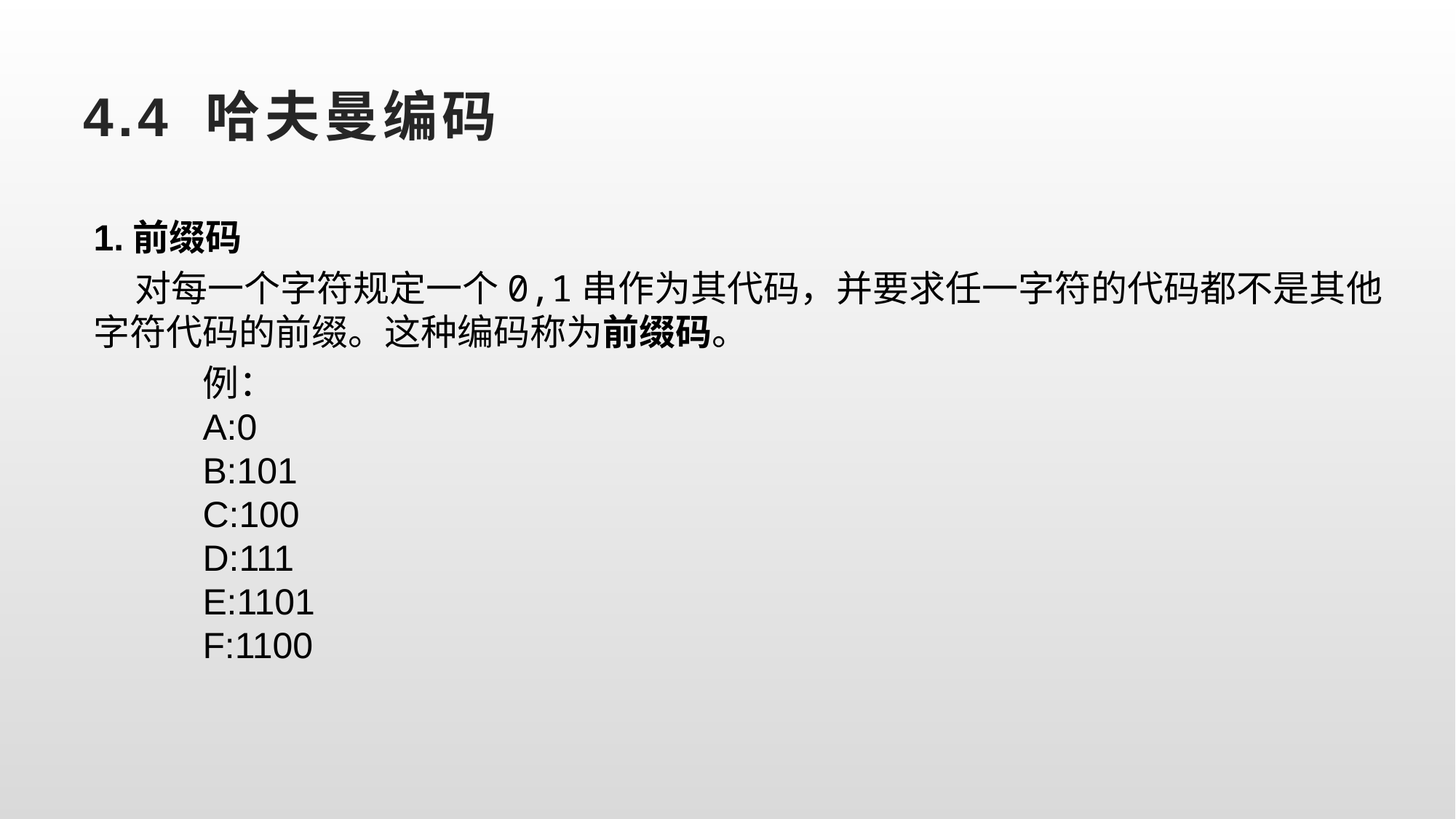

# 4.4 哈夫曼编码
1.前缀码
    对每一个字符规定一个0,1串作为其代码，并要求任一字符的代码都不是其他字符代码的前缀。这种编码称为前缀码。
例：
A:0
B:101
C:100
D:111
E:1101
F:1100
2